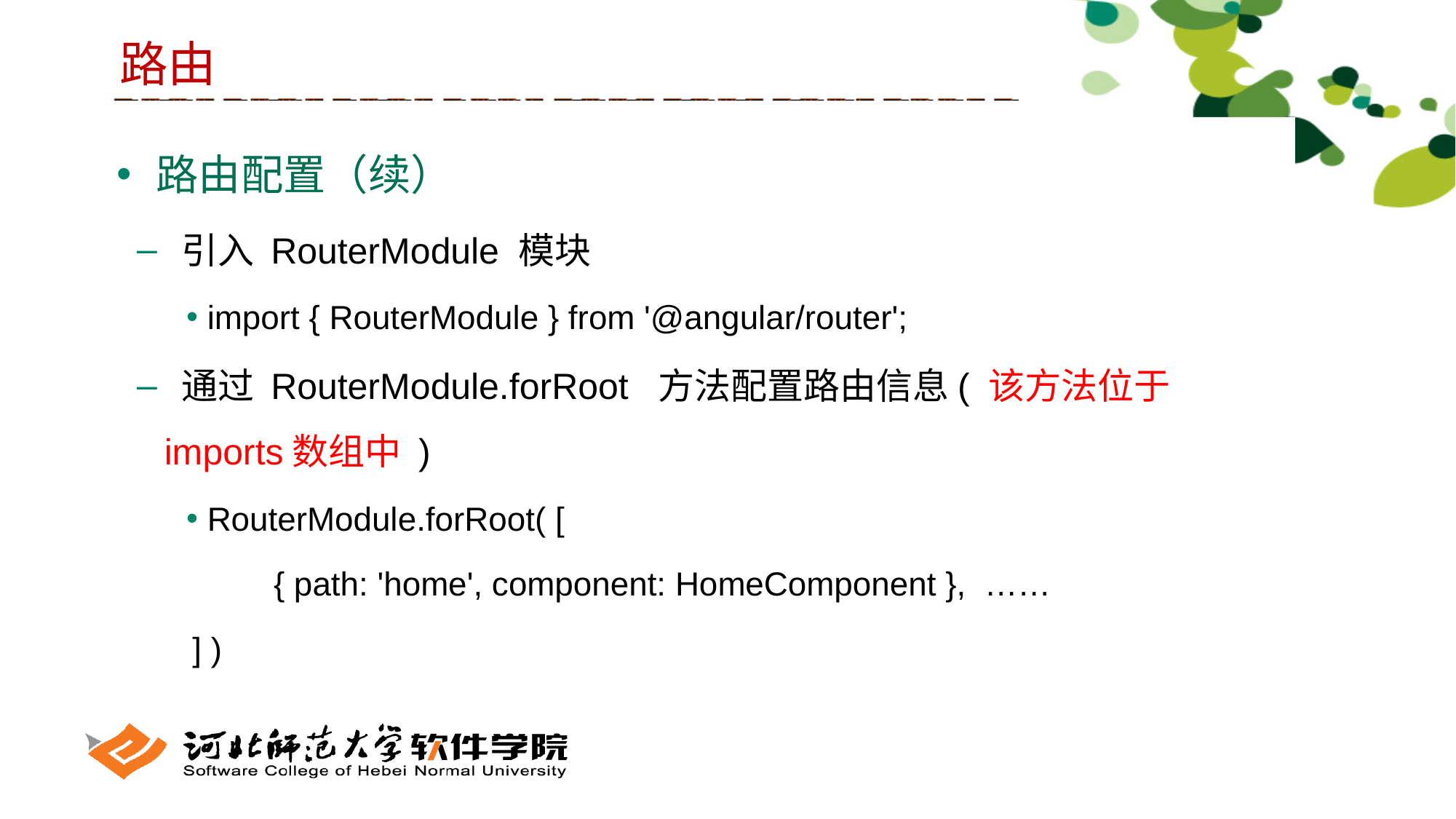

路由
 路由配置（续）
 引入 RouterModule 模块
 import { RouterModule } from '@angular/router';
 通过 RouterModule.forRoot  方法配置路由信息( 该方法位于imports数组中 )
 RouterModule.forRoot( [
        	{ path: 'home', component: HomeComponent },  ……
   ] )